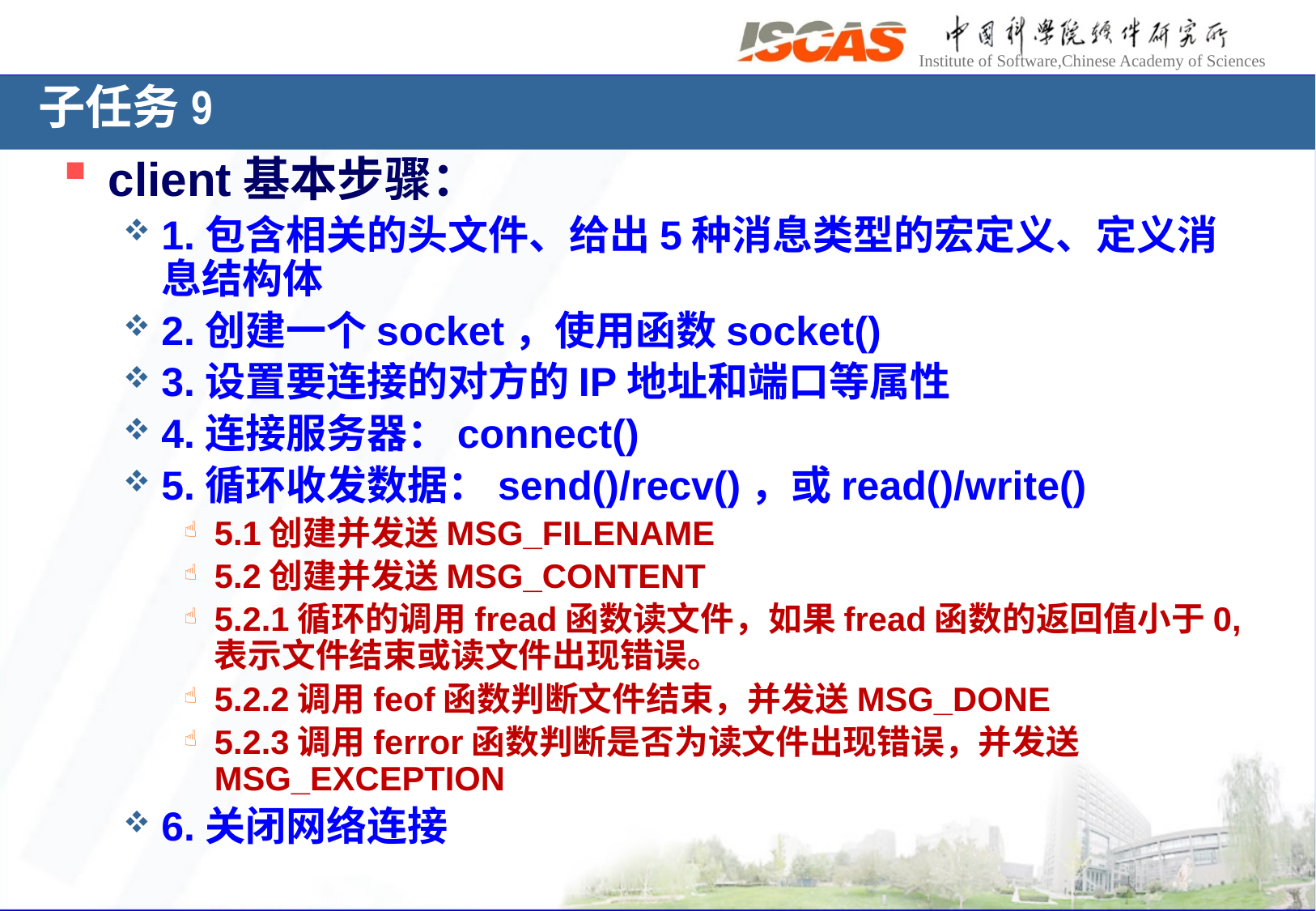

子任务9
client基本步骤：
1.包含相关的头文件、给出5种消息类型的宏定义、定义消息结构体
2.创建一个socket，使用函数socket()
3.设置要连接的对方的IP地址和端口等属性
4.连接服务器：connect()
5.循环收发数据：send()/recv()，或read()/write()
5.1创建并发送MSG_FILENAME
5.2创建并发送MSG_CONTENT
5.2.1循环的调用fread函数读文件，如果fread函数的返回值小于0,表示文件结束或读文件出现错误。
5.2.2调用feof函数判断文件结束，并发送MSG_DONE
5.2.3调用ferror函数判断是否为读文件出现错误，并发送MSG_EXCEPTION
6.关闭网络连接